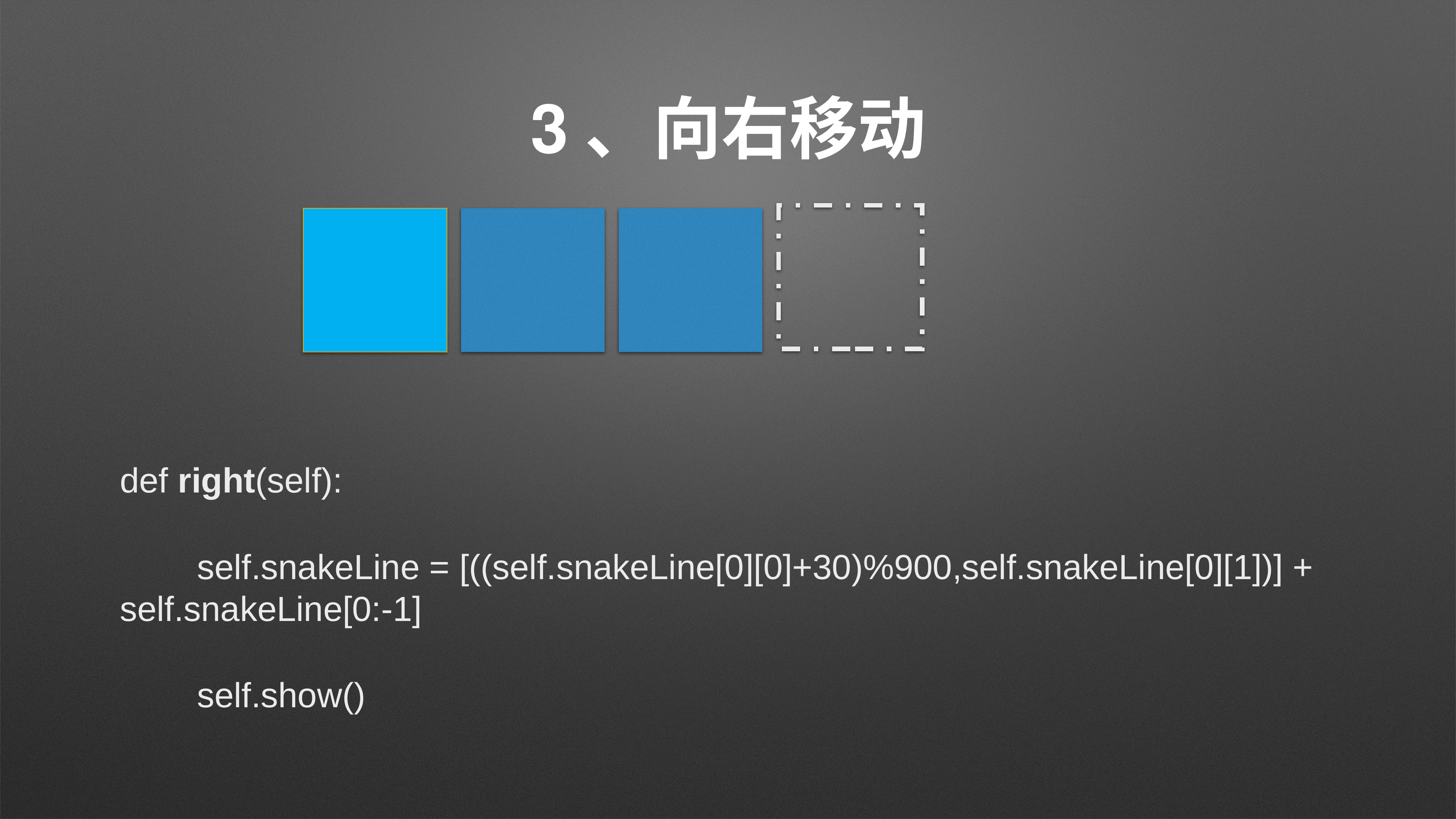

# 3、向右移动

def right(self):
        self.snakeLine = [((self.snakeLine[0][0]+30)%900,self.snakeLine[0][1])] + self.snakeLine[0:-1]
        self.show()